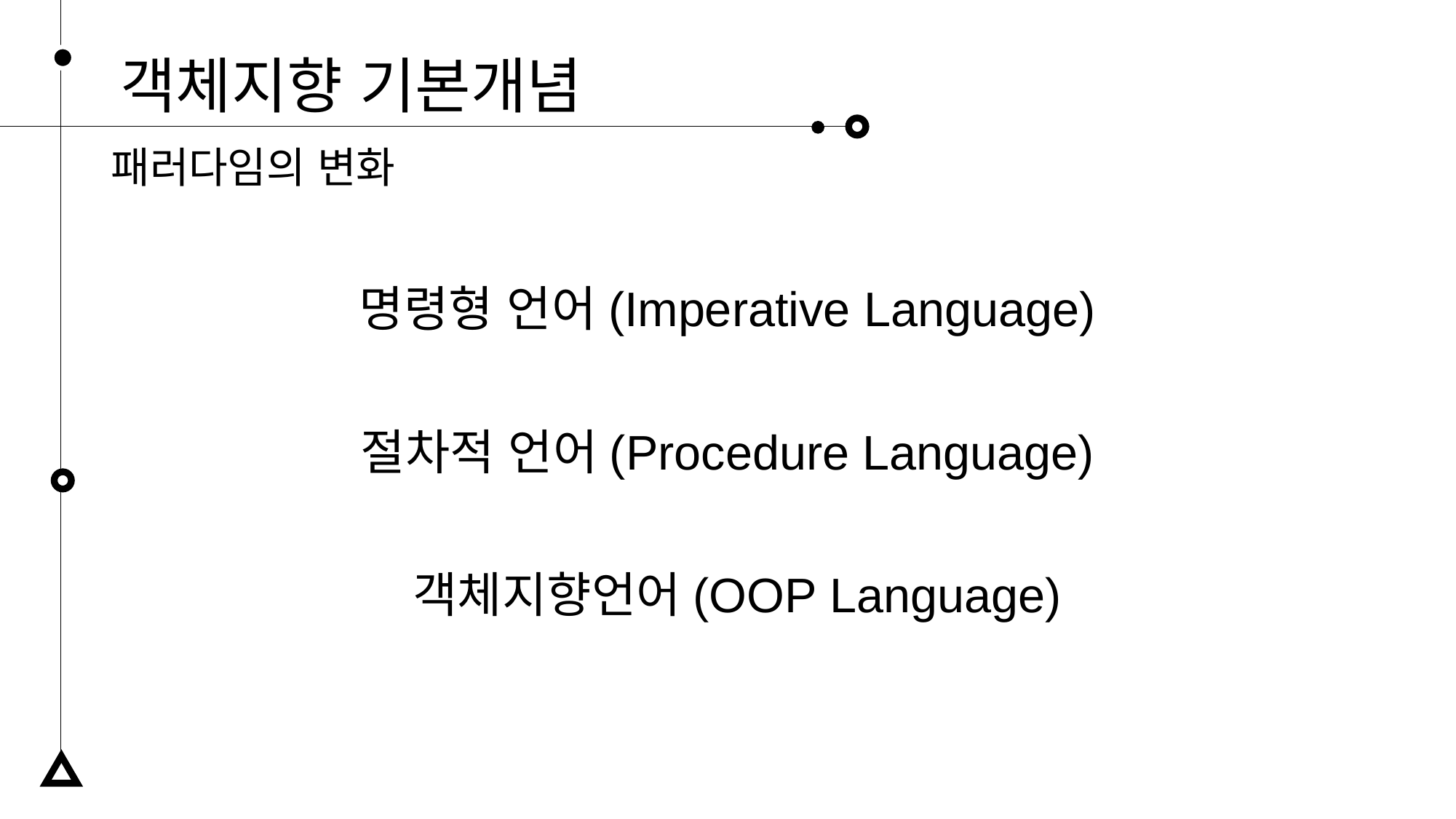

객체지향 기본개념
패러다임의 변화
명령형 언어(Imperative Language)
절차적 언어(Procedure Language)
객체지향언어(OOP Language)